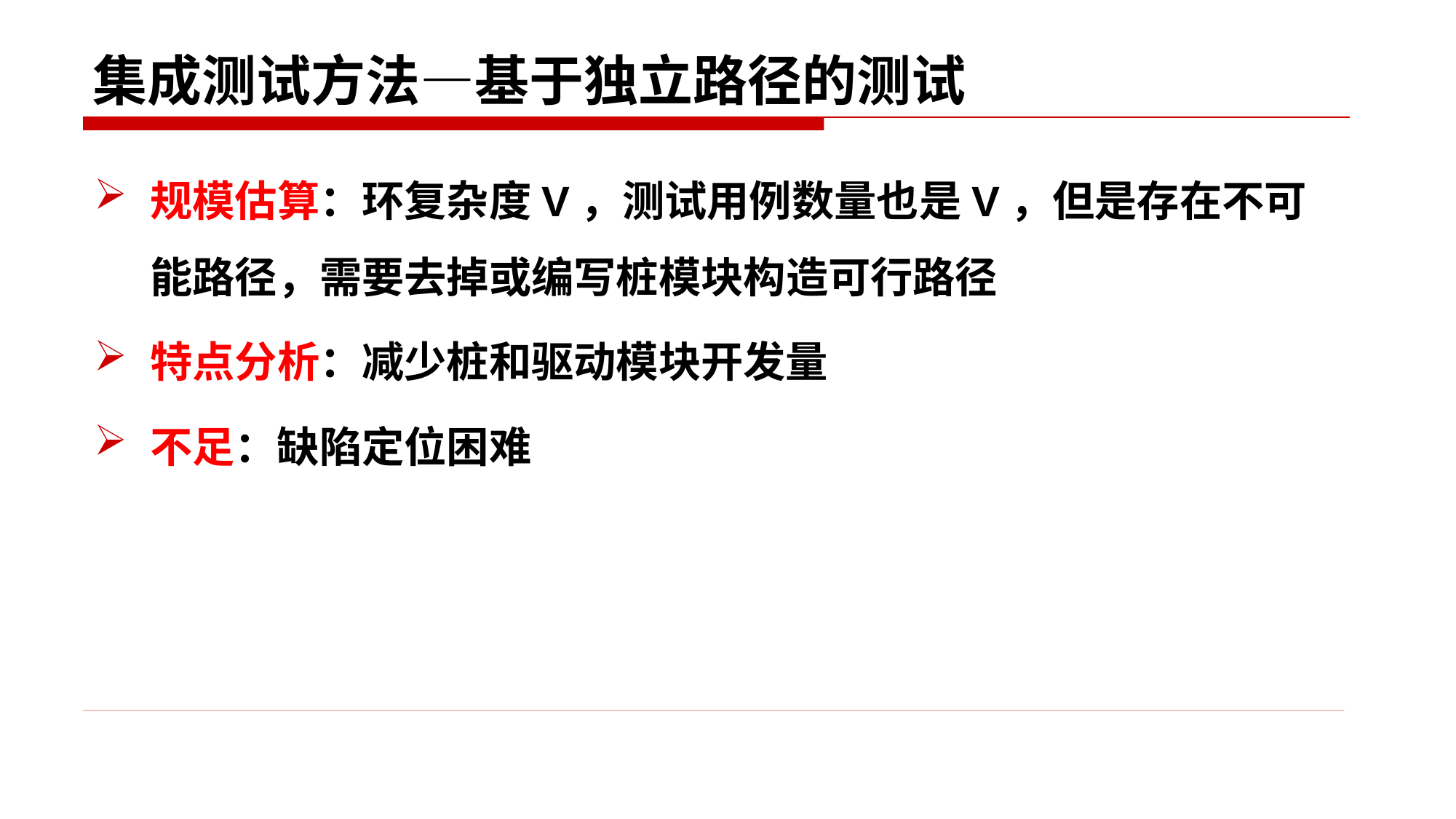

# 集成测试方法—基于独立路径的测试
规模估算：环复杂度V，测试用例数量也是V，但是存在不可能路径，需要去掉或编写桩模块构造可行路径
特点分析：减少桩和驱动模块开发量
不足：缺陷定位困难